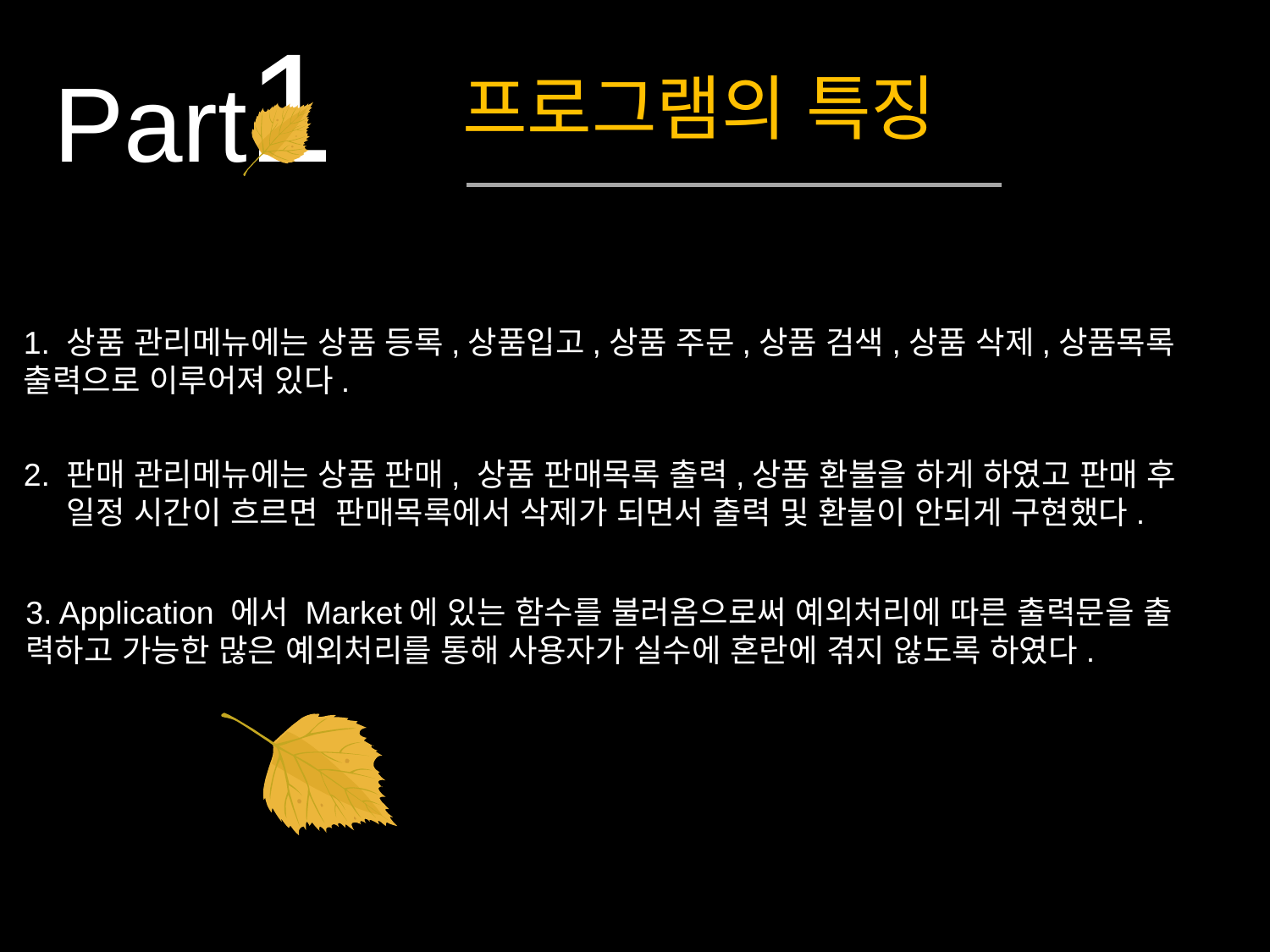

Part1
프로그램의 특징

1. 상품 관리메뉴에는 상품 등록,상품입고,상품 주문,상품 검색,상품 삭제,상품목록 출력으로 이루어져 있다.
2. 판매 관리메뉴에는 상품 판매, 상품 판매목록 출력,상품 환불을 하게 하였고 판매 후
    일정 시간이 흐르면  판매목록에서 삭제가 되면서 출력 및 환불이 안되게 구현했다.
3. Application 에서 Market에 있는 함수를 불러옴으로써 예외처리에 따른 출력문을 출    력하고 가능한 많은 예외처리를 통해 사용자가 실수에 혼란에 겪지 않도록 하였다.